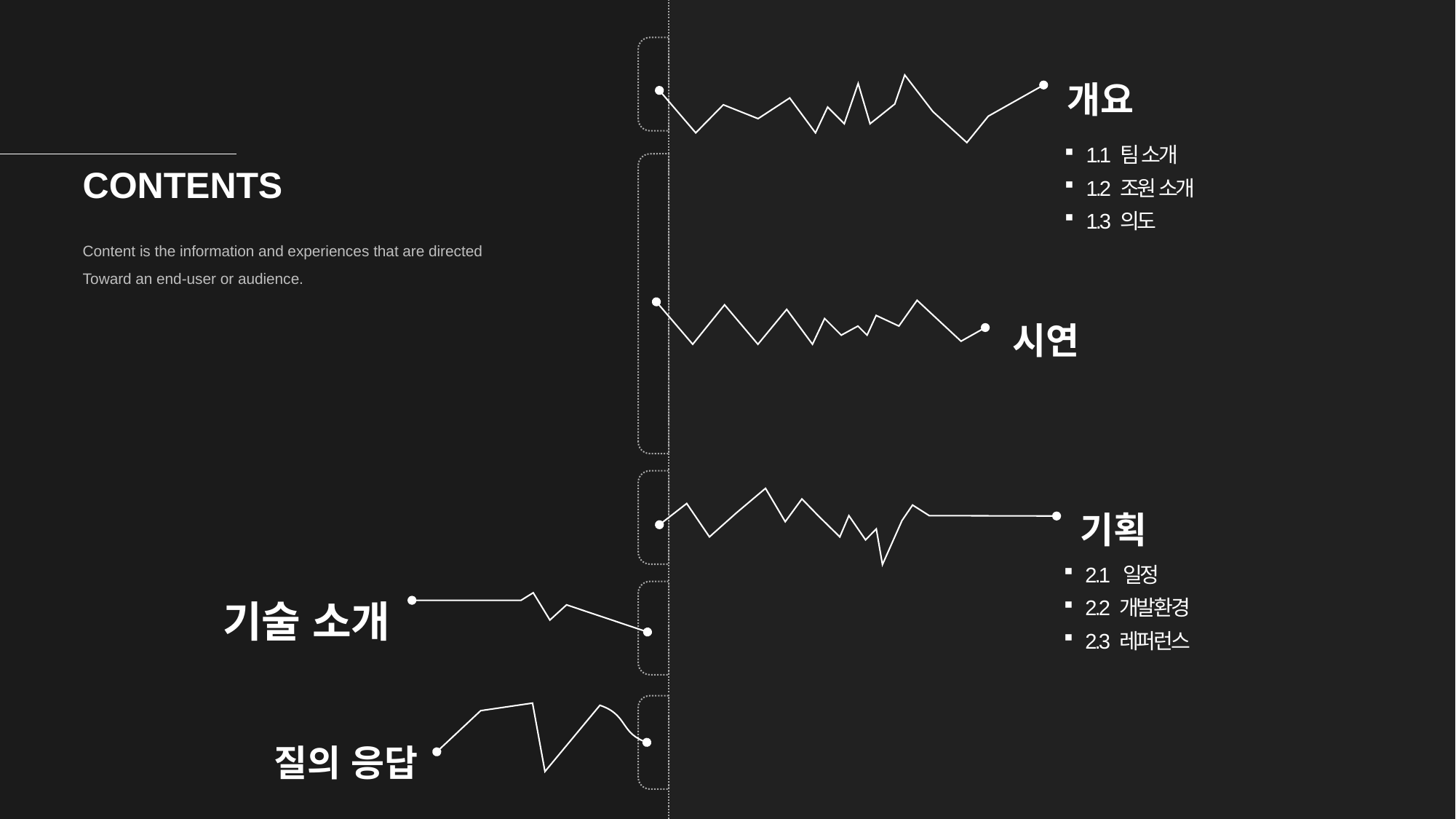

개요

1.1 팀 소개
1.2 조원 소개
1.3 의도
CONTENTS

Content is the information and experiences that are directed
Toward an end-user or audience.

시연

기획

2.1  일정
2.2 개발환경
2.3 레퍼런스
기술 소개

질의 응답